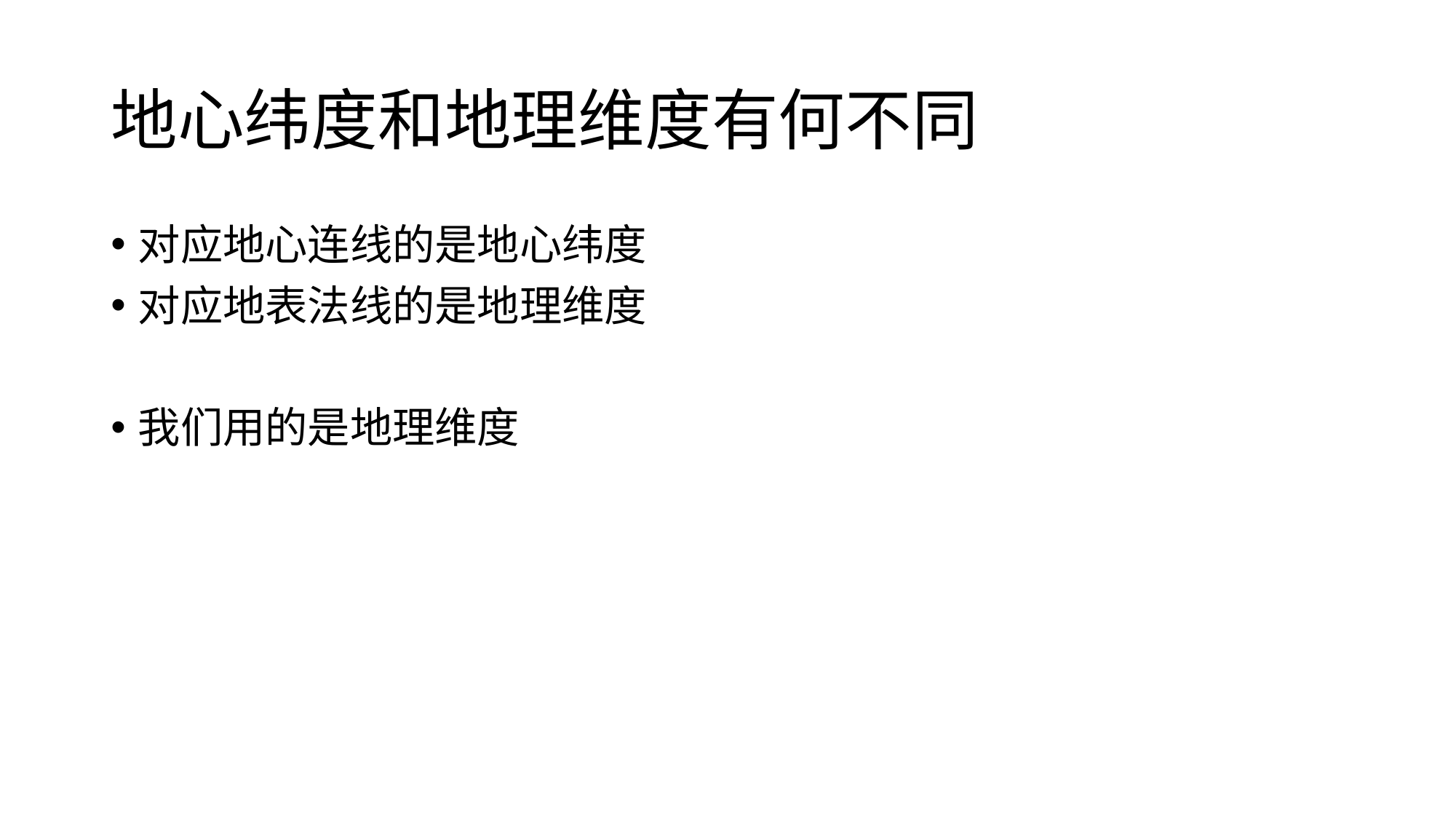

# 地心纬度和地理维度有何不同
对应地心连线的是地心纬度
对应地表法线的是地理维度

我们用的是地理维度